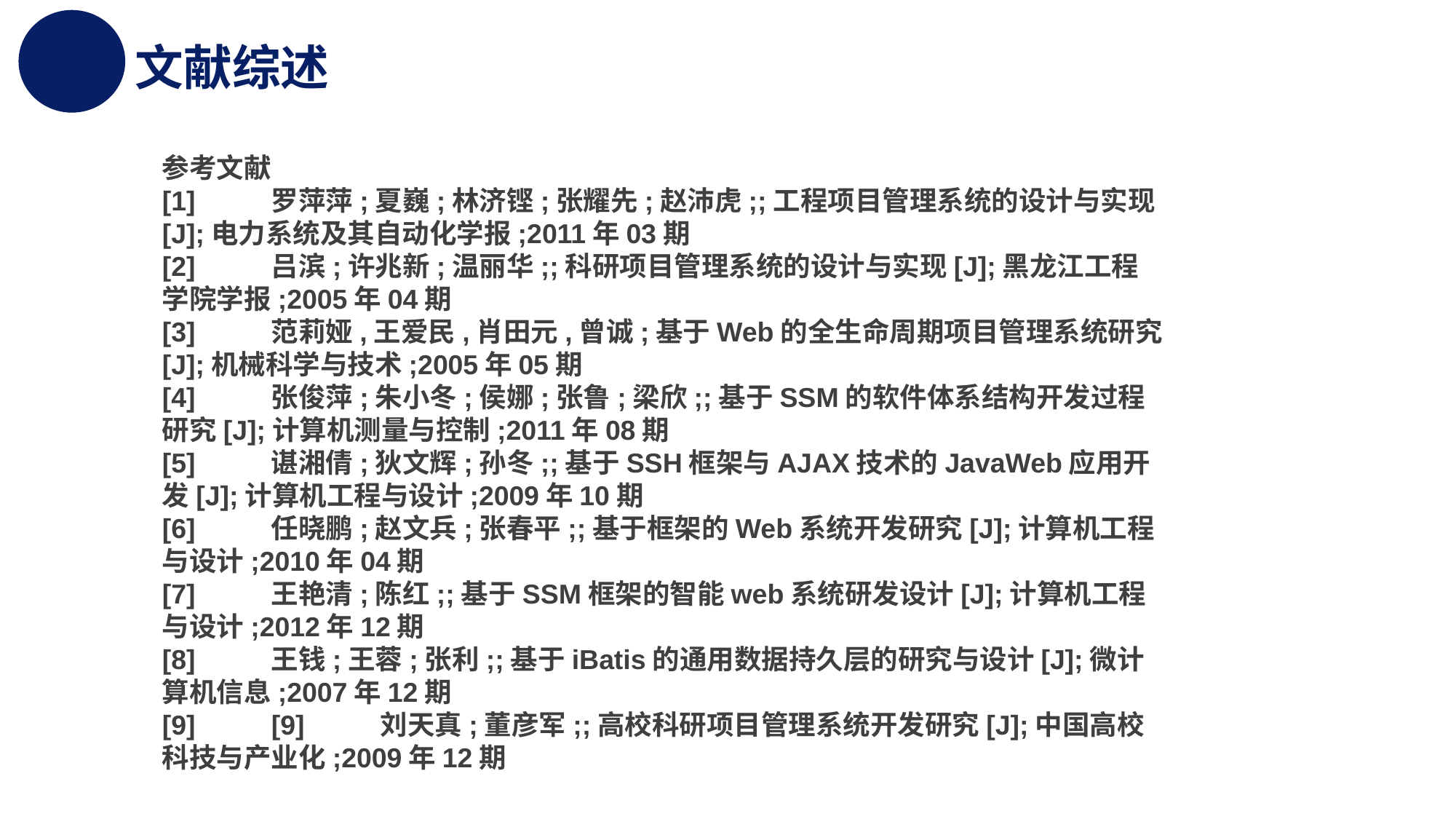

# 文献综述
参考文献
[1]	罗萍萍;夏巍;林济铿;张耀先;赵沛虎;;工程项目管理系统的设计与实现[J];电力系统及其自动化学报;2011年03期
[2]	吕滨;许兆新;温丽华;;科研项目管理系统的设计与实现[J];黑龙江工程学院学报;2005年04期
[3]	范莉娅,王爱民,肖田元,曾诚;基于Web的全生命周期项目管理系统研究[J];机械科学与技术;2005年05期
[4]	张俊萍;朱小冬;侯娜;张鲁;梁欣;;基于SSM的软件体系结构开发过程研究[J];计算机测量与控制;2011年08期
[5]	谌湘倩;狄文辉;孙冬;;基于SSH框架与AJAX技术的JavaWeb应用开发[J];计算机工程与设计;2009年10期
[6]	任晓鹏;赵文兵;张春平;;基于框架的Web系统开发研究[J];计算机工程与设计;2010年04期
[7]	王艳清;陈红;;基于SSM框架的智能web系统研发设计[J];计算机工程与设计;2012年12期
[8]	王钱;王蓉;张利;;基于iBatis的通用数据持久层的研究与设计[J];微计算机信息;2007年12期
[9]	[9]	刘天真;董彦军;;高校科研项目管理系统开发研究[J];中国高校科技与产业化;2009年12期